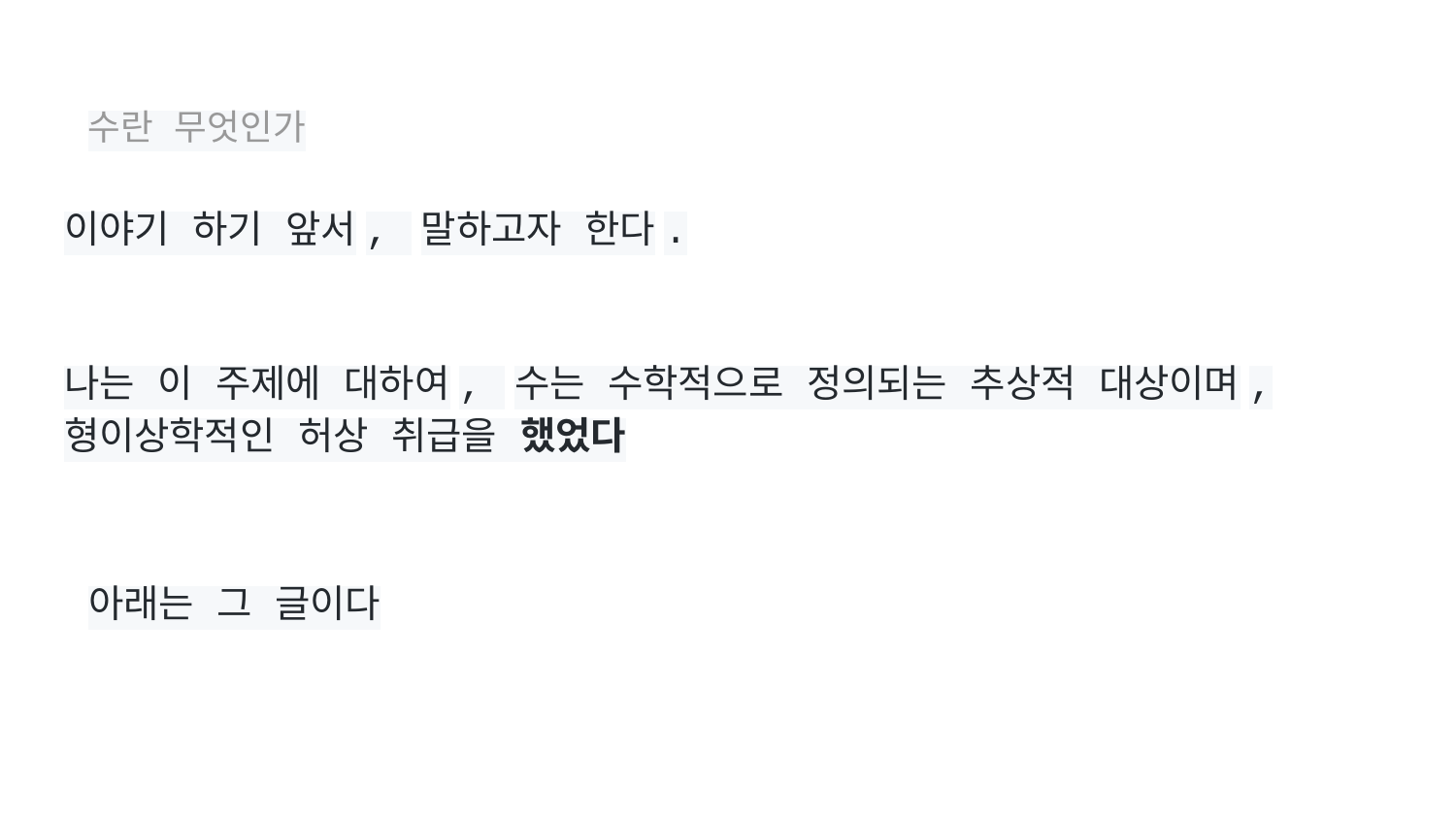

# 수란 무엇인가
이야기 하기 앞서, 말하고자 한다.

나는 이 주제에 대하여, 수는 수학적으로 정의되는 추상적 대상이며, 형이상학적인 허상 취급을 했었다

아래는 그 글이다